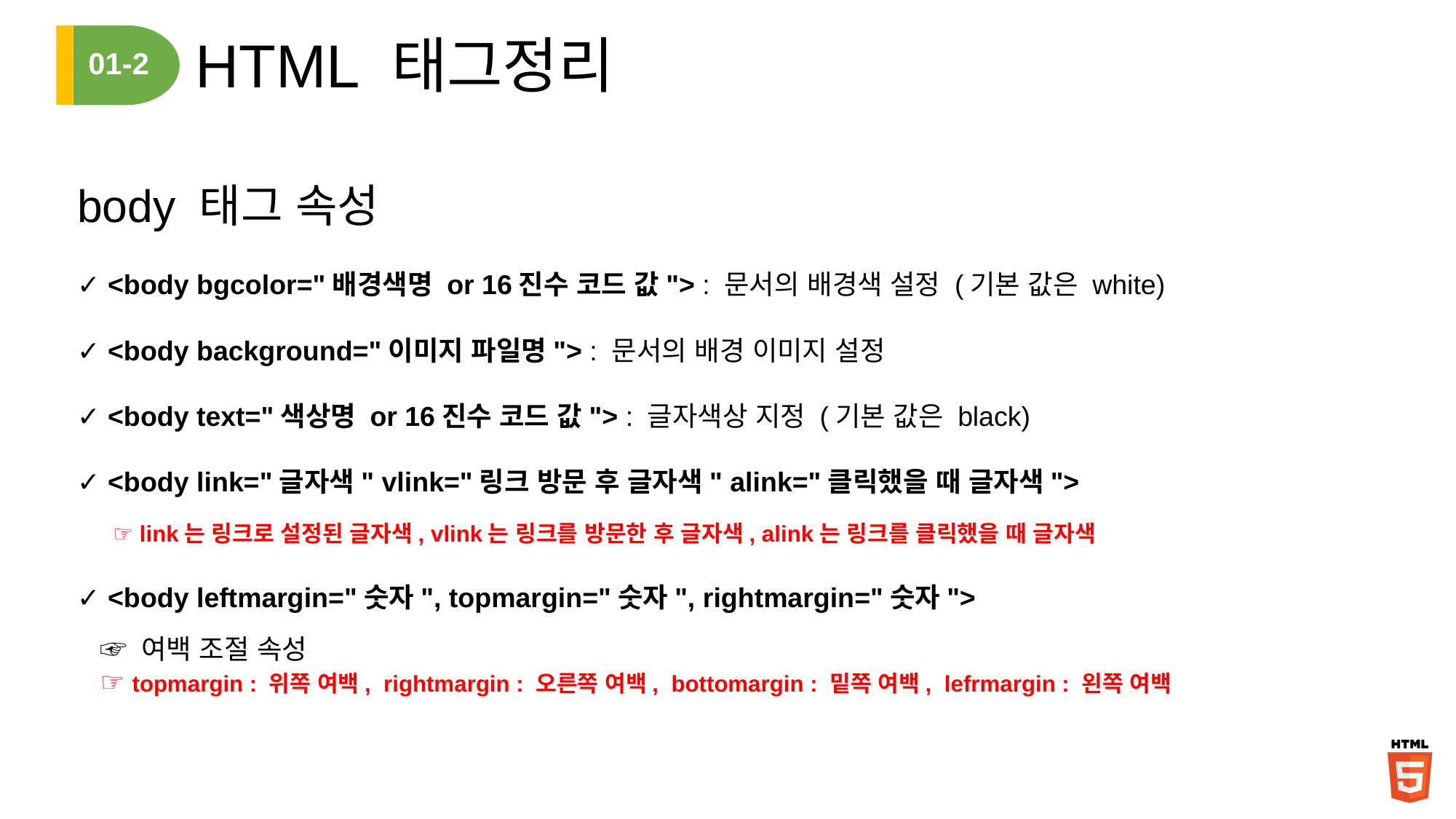

HTML 태그정리
01-2
body 태그 속성

✓ <body bgcolor="배경색명 or 16진수 코드 값"> : 문서의 배경색 설정 (기본 값은 white)

✓ <body background="이미지 파일명"> : 문서의 배경 이미지 설정

✓ <body text="색상명 or 16진수 코드 값"> : 글자색상 지정 (기본 값은 black)

✓ <body link="글자색" vlink="링크 방문 후 글자색" alink="클릭했을 때 글자색">

     ☞ link는 링크로 설정된 글자색, vlink는 링크를 방문한 후 글자색, alink는 링크를 클릭했을 때 글자색

✓ <body leftmargin="숫자", topmargin="숫자", rightmargin="숫자">

   ☞ 여백 조절 속성
   ☞ topmargin : 위쪽 여백,  rightmargin : 오른쪽 여백,  bottomargin : 밑쪽 여백,  lefrmargin : 왼쪽 여백